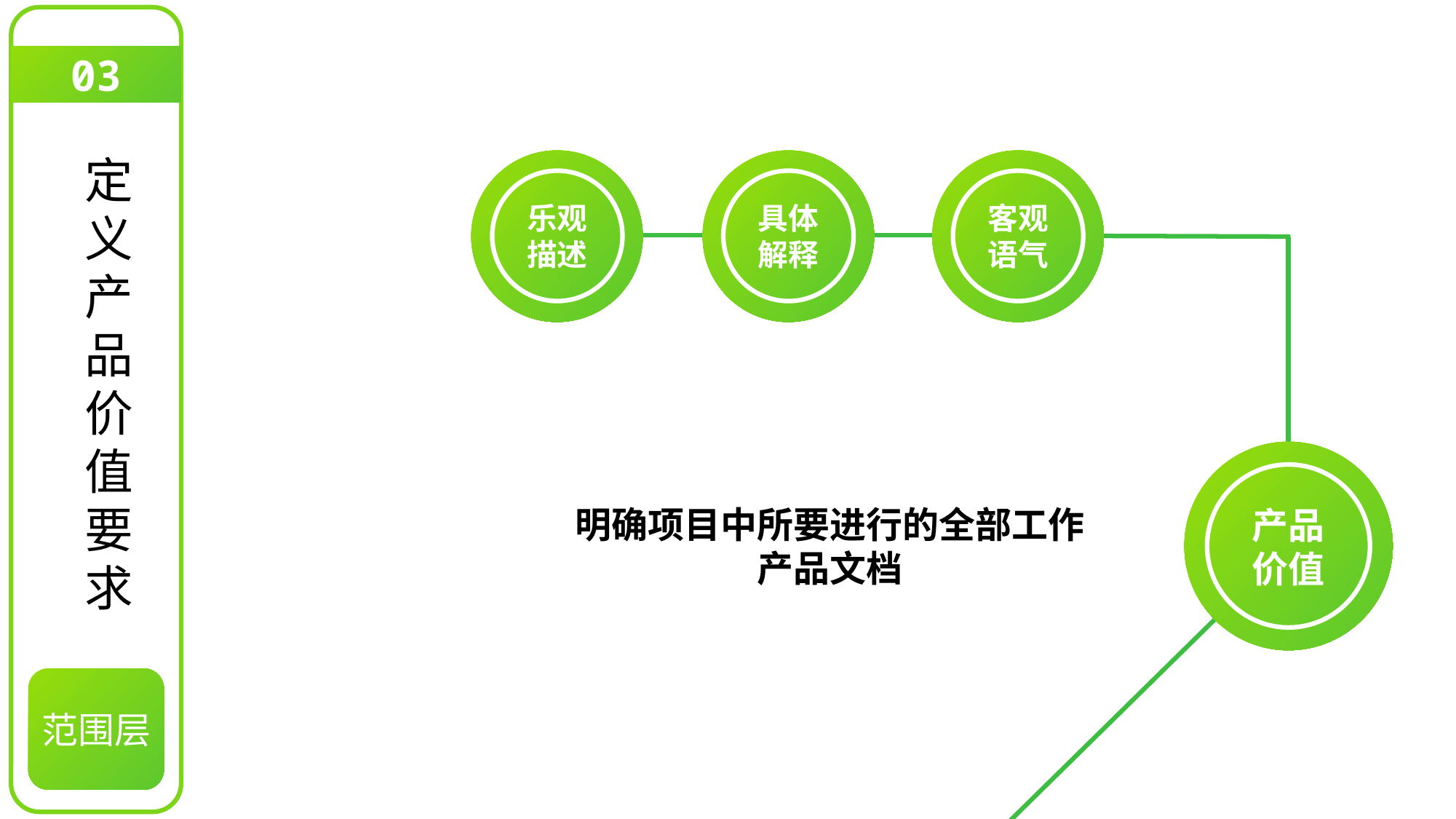

03
定义产品价值要求

乐观描述
具体解释
客观语气

产品价值
明确项目中所要进行的全部工作
产品文档

范围层